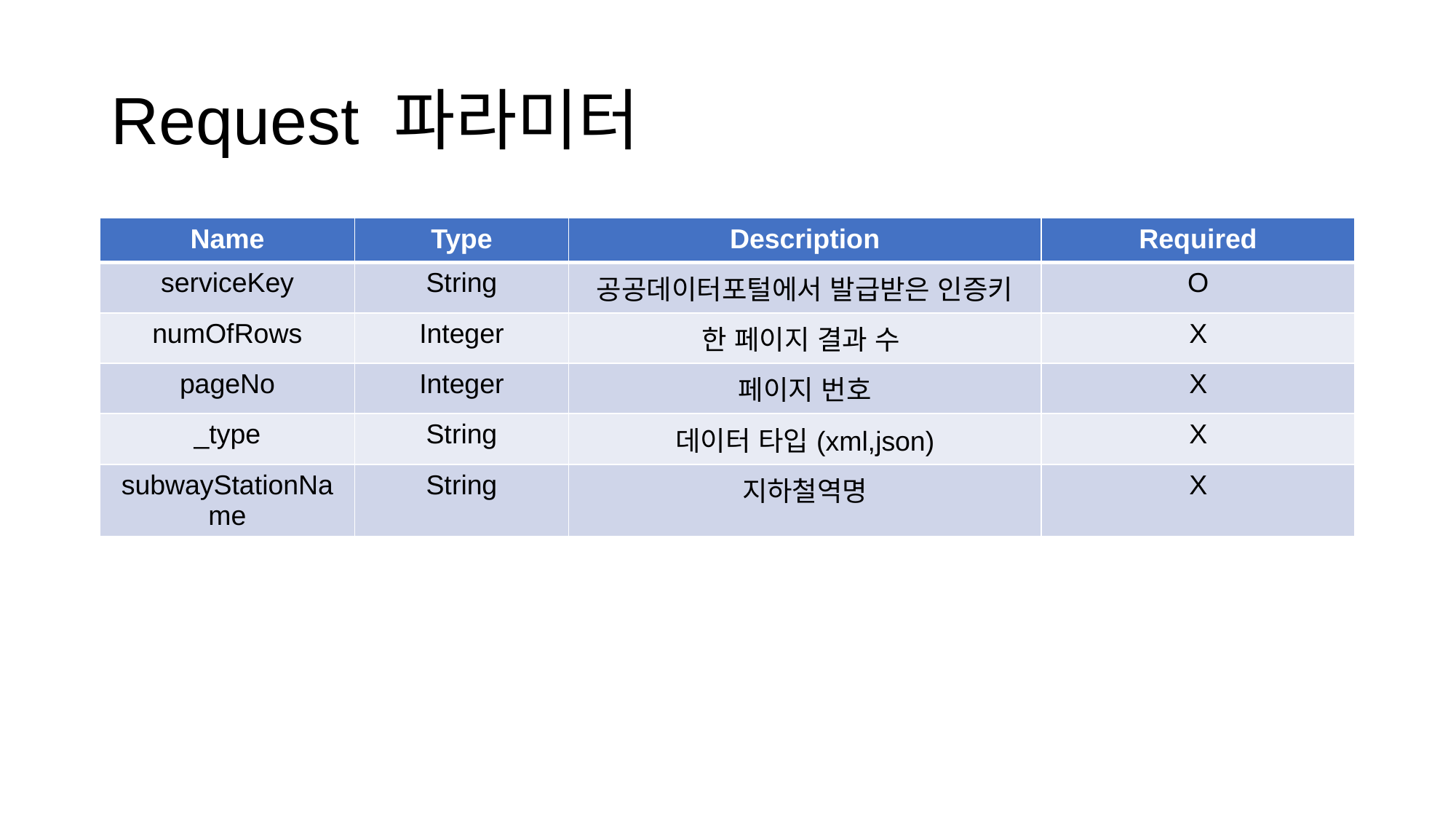

# Request 파라미터
| Name | Type | Description | Required |
| --- | --- | --- | --- |
| serviceKey | String | 공공데이터포털에서 발급받은 인증키 | O |
| numOfRows | Integer | 한 페이지 결과 수 | X |
| pageNo | Integer | 페이지 번호 | X |
| \_type | String | 데이터 타입(xml,json) | X |
| subwayStationName | String | 지하철역명 | X |